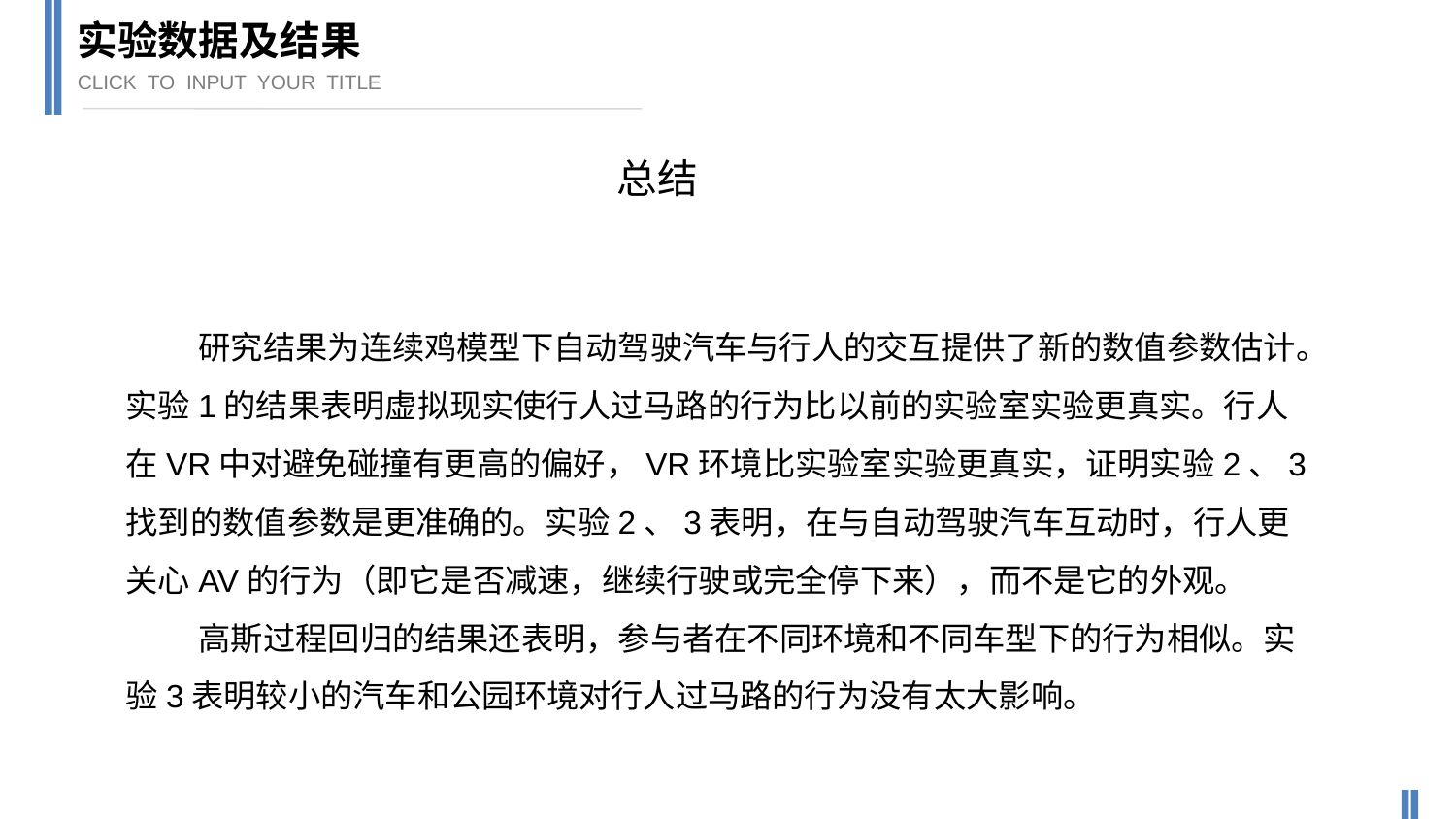

实验数据及结果
CLICK  TO  INPUT  YOUR  TITLE
总结

研究结果为连续鸡模型下自动驾驶汽车与行人的交互提供了新的数值参数估计。实验1的结果表明虚拟现实使行人过马路的行为比以前的实验室实验更真实。行人在VR中对避免碰撞有更高的偏好，VR环境比实验室实验更真实，证明实验2、3找到的数值参数是更准确的。实验2、3表明，在与自动驾驶汽车互动时，行人更关心AV的行为（即它是否减速，继续行驶或完全停下来），而不是它的外观。
高斯过程回归的结果还表明，参与者在不同环境和不同车型下的行为相似。实验3表明较小的汽车和公园环境对行人过马路的行为没有太大影响。